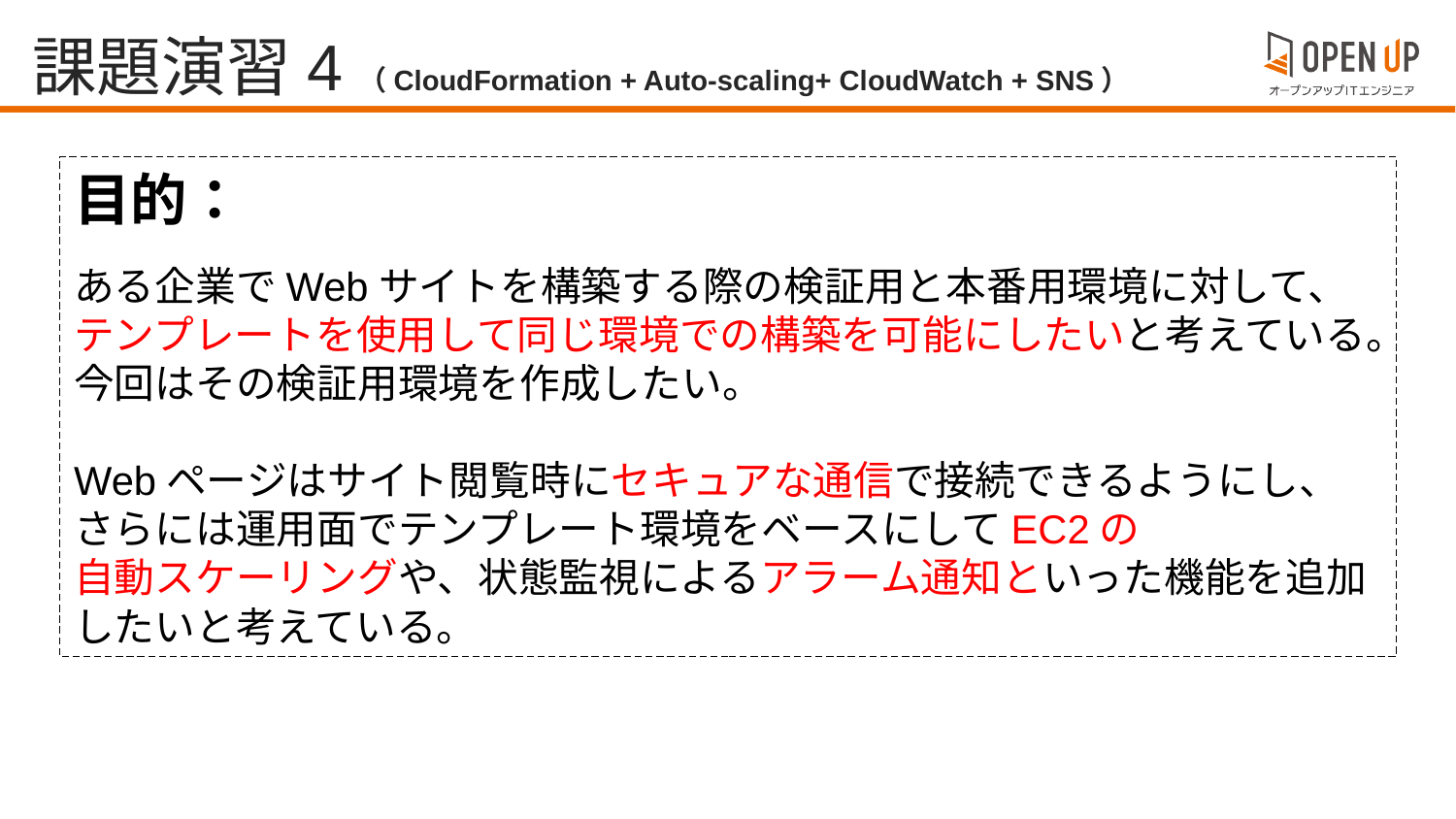

課題演習4（CloudFormation + Auto-scaling+ CloudWatch + SNS）
目的：

ある企業でWebサイトを構築する際の検証用と本番用環境に対して、
テンプレートを使用して同じ環境での構築を可能にしたいと考えている。
今回はその検証用環境を作成したい。

Webページはサイト閲覧時にセキュアな通信で接続できるようにし、
さらには運用面でテンプレート環境をベースにしてEC2の
自動スケーリングや、状態監視によるアラーム通知といった機能を追加したいと考えている。